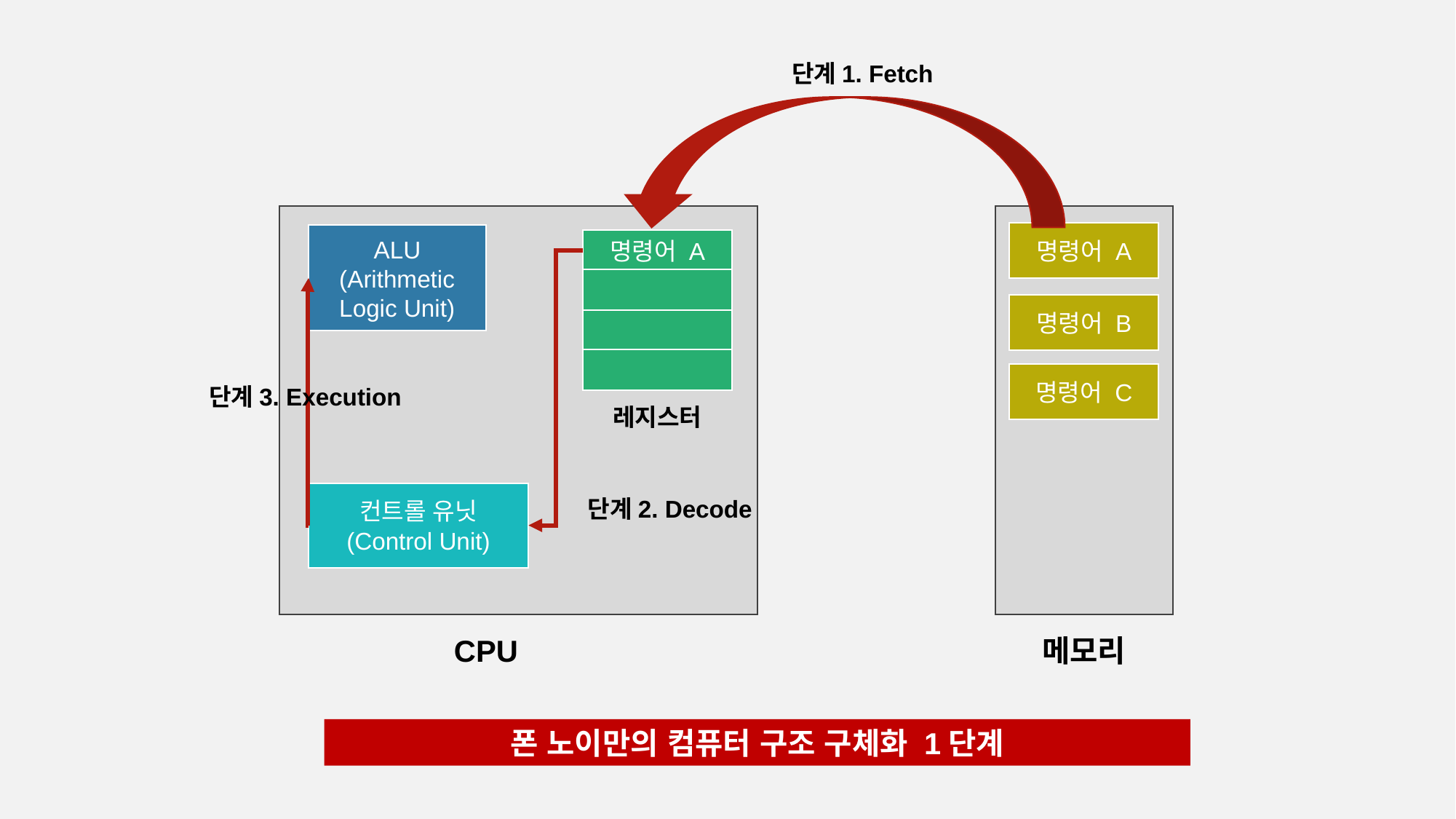

단계1. Fetch

명령어 A
ALU (Arithmetic Logic Unit)
명령어 A

명령어 B

명령어 C
단계3. Execution
레지스터
컨트롤 유닛
(Control Unit)
단계2. Decode
CPU
메모리
폰 노이만의 컴퓨터 구조 구체화 1단계